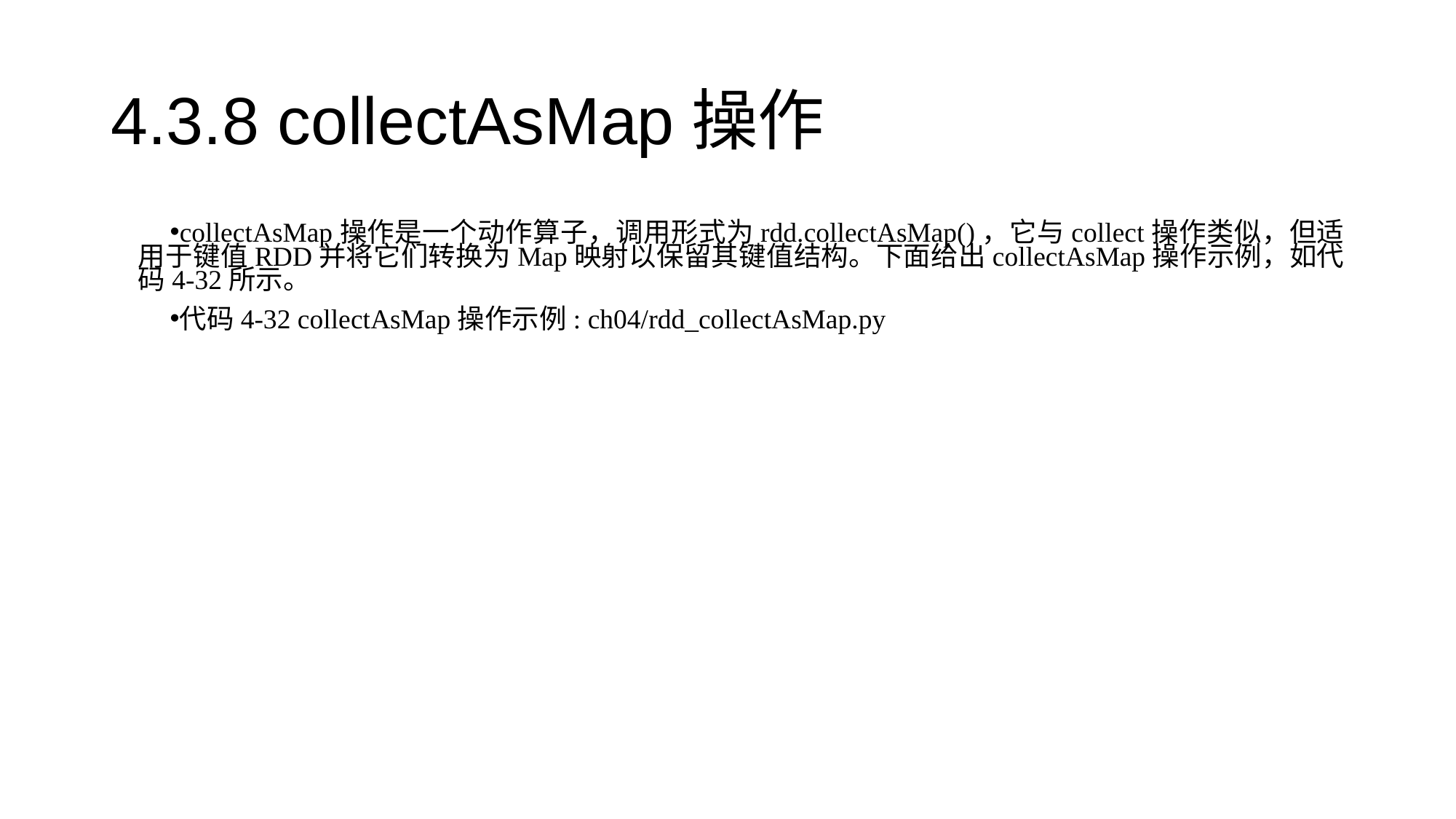

# 4.3.8 collectAsMap操作
collectAsMap操作是一个动作算子，调用形式为rdd.collectAsMap()，它与collect操作类似，但适用于键值RDD并将它们转换为Map映射以保留其键值结构。下面给出collectAsMap操作示例，如代码4-32所示。
代码4-32 collectAsMap操作示例: ch04/rdd_collectAsMap.py